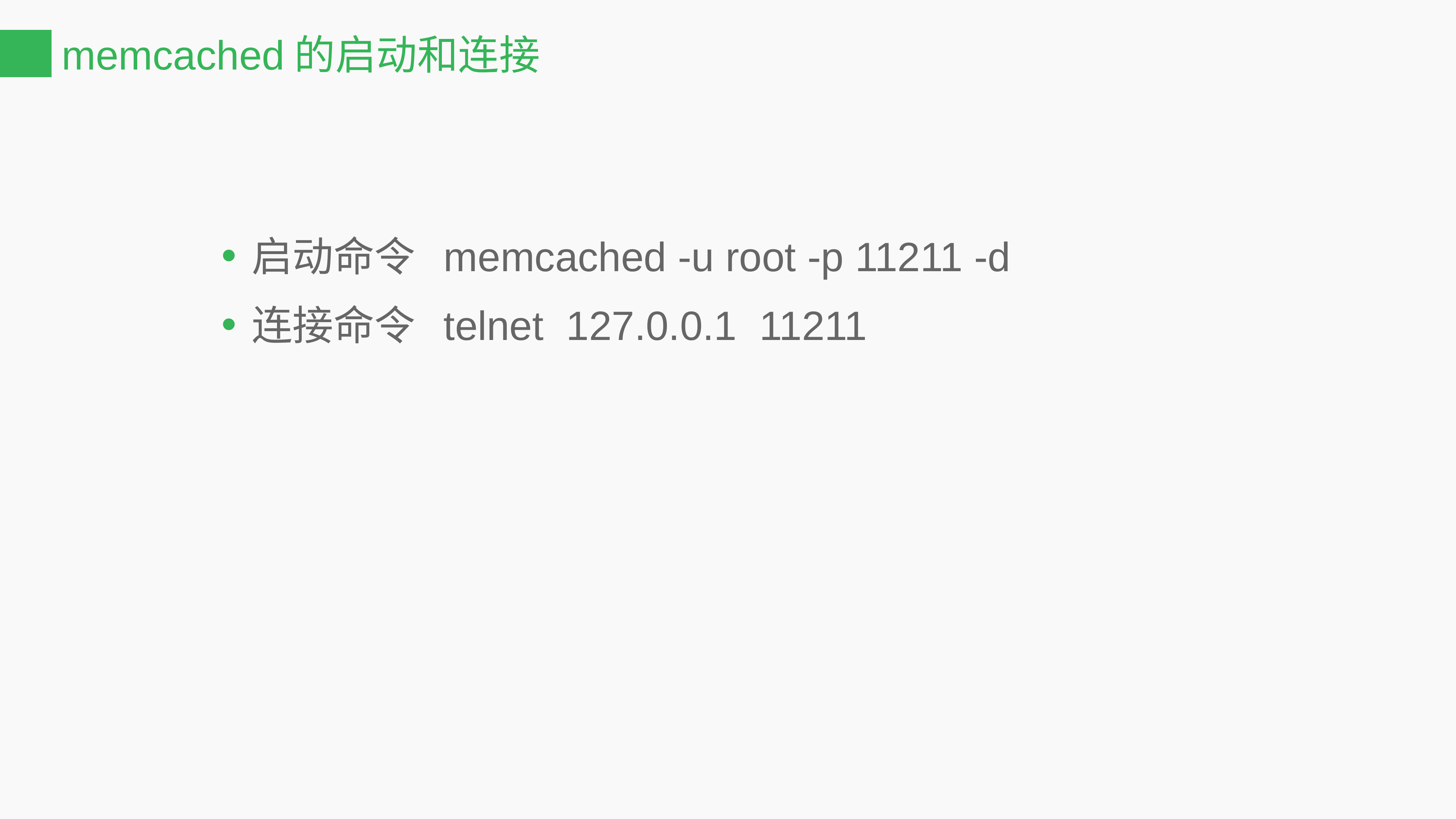

# memcached的启动和连接
启动命令  memcached -u root -p 11211 -d
连接命令  telnet  127.0.0.1  11211